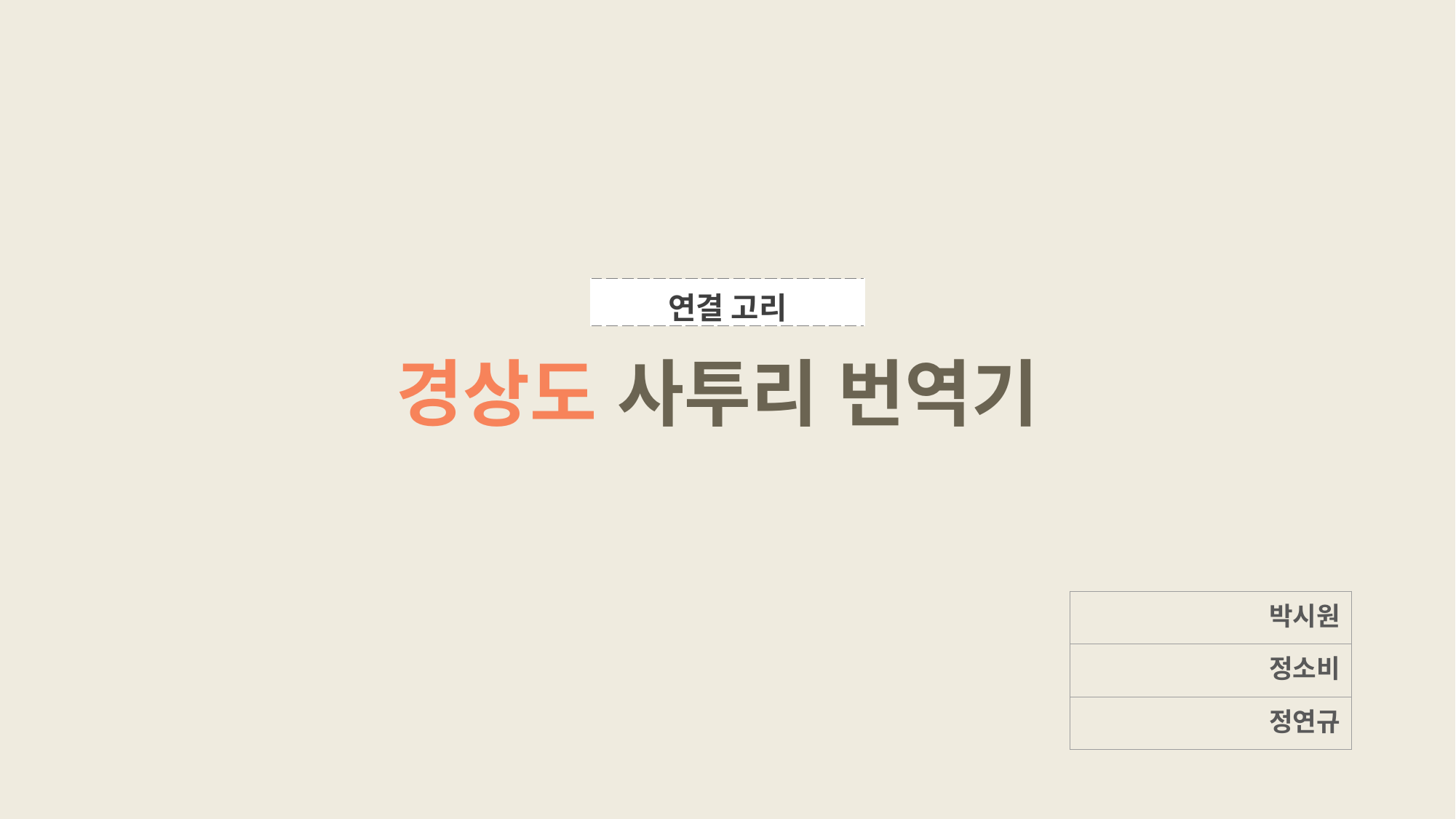

| 연결 고리 |
| --- |
경상도 사투리 번역기
| 박시원 |
| --- |
| 정소비 |
| 정연규 |